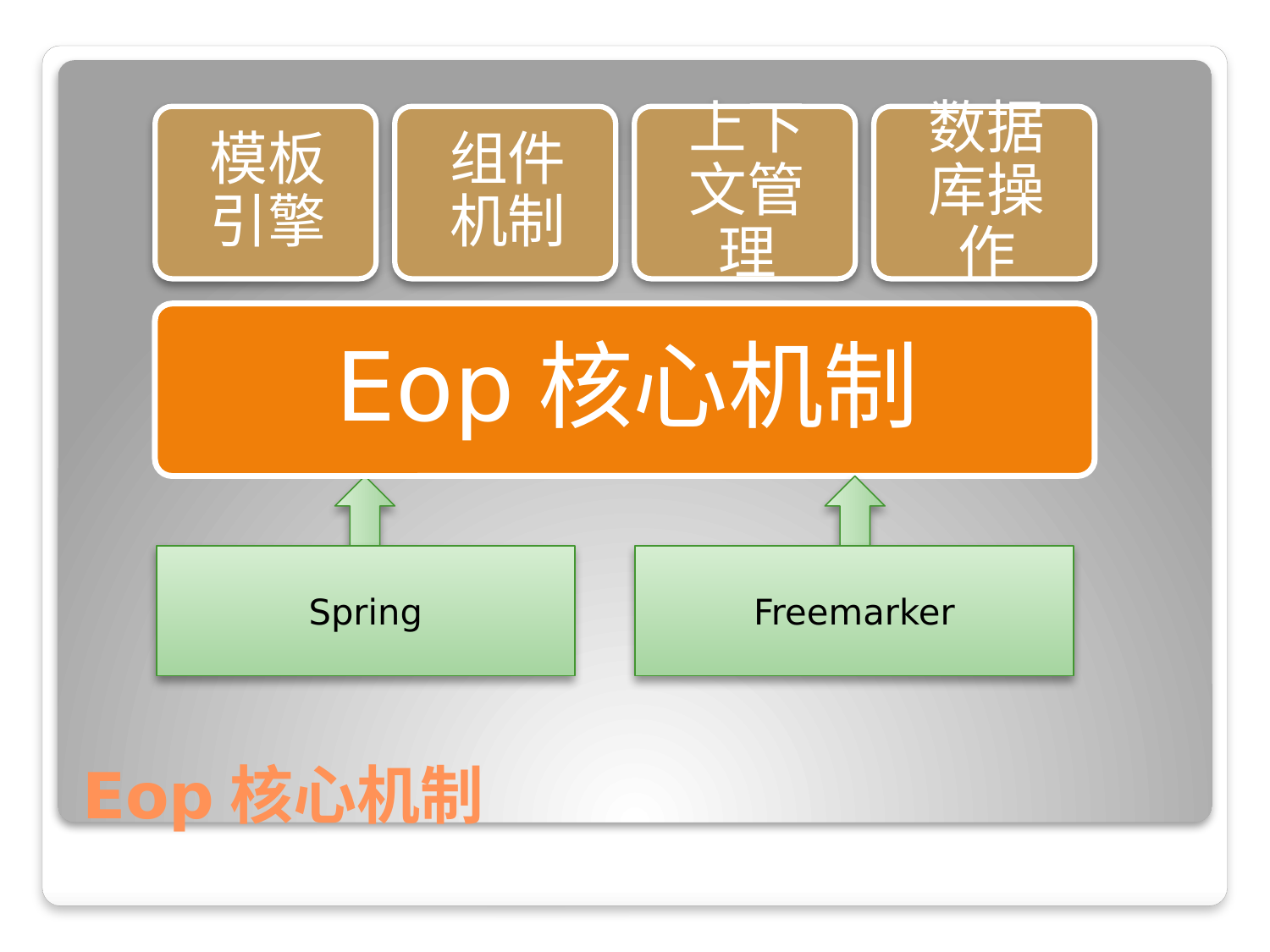

Eop核心机制
模板引擎
组件机制
上下文管理
数据库操作

Spring
Freemarker
# Eop核心机制